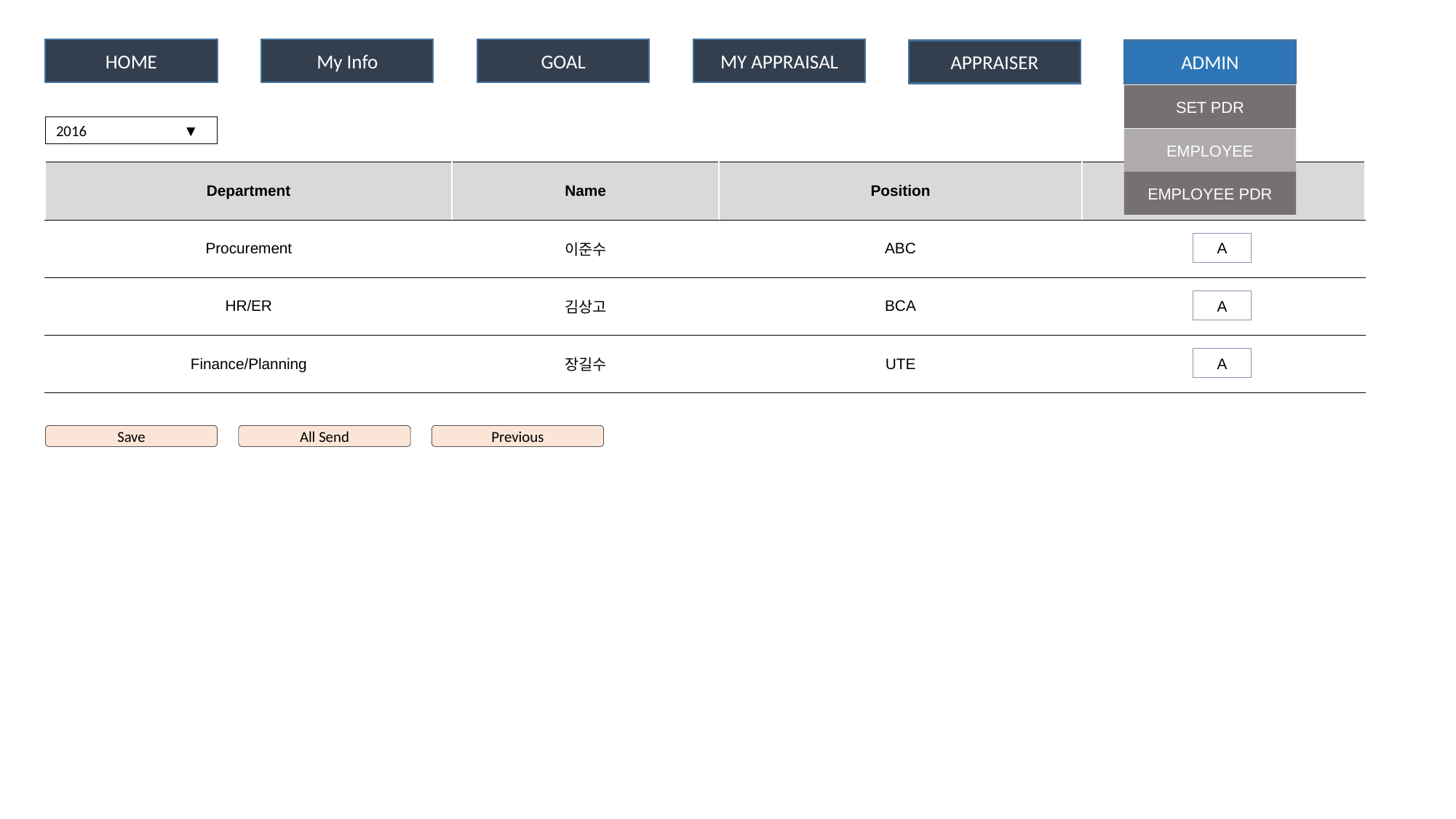

My Info
GOAL
MY APPRAISAL
HOME
APPRAISER
ADMIN
SET PDR
2016                            ▼
EMPLOYEE
| Department | Name | Position | Performance Band |
| --- | --- | --- | --- |
| Procurement | 이준수 | ABC |  |
| HR/ER | 김상고 | BCA |  |
| Finance/Planning | 장길수 | UTE |  |
EMPLOYEE PDR
A
A
A
Save
All Send
Previous